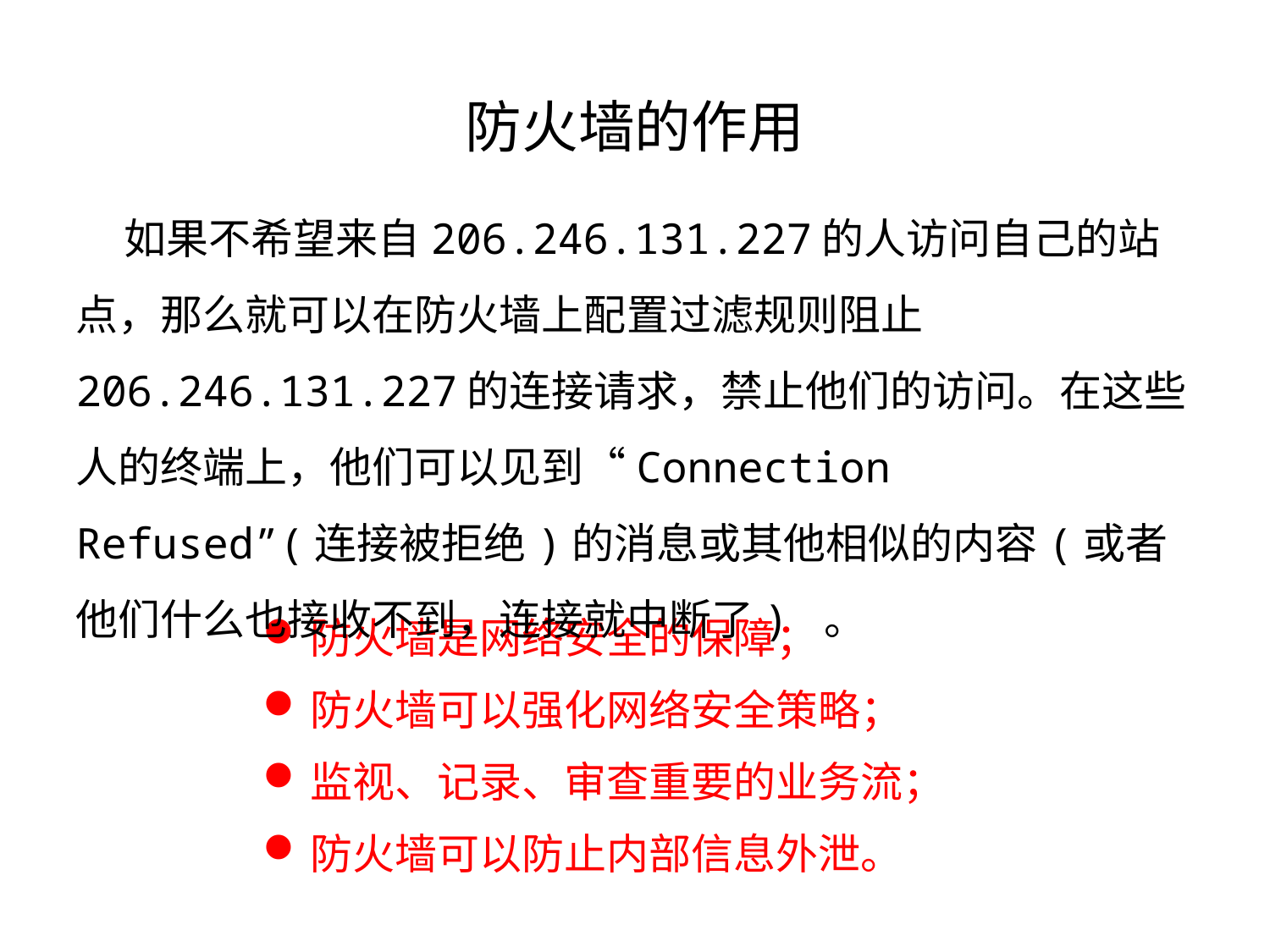

# 防火墙的作用
    如果不希望来自206.246.131.227的人访问自己的站点，那么就可以在防火墙上配置过滤规则阻止206.246.131.227的连接请求，禁止他们的访问。在这些人的终端上，他们可以见到“Connection Refused”(连接被拒绝)的消息或其他相似的内容(或者他们什么也接收不到，连接就中断了) 。
防火墙是网络安全的保障；
防火墙可以强化网络安全策略；
监视、记录、审查重要的业务流；
防火墙可以防止内部信息外泄。